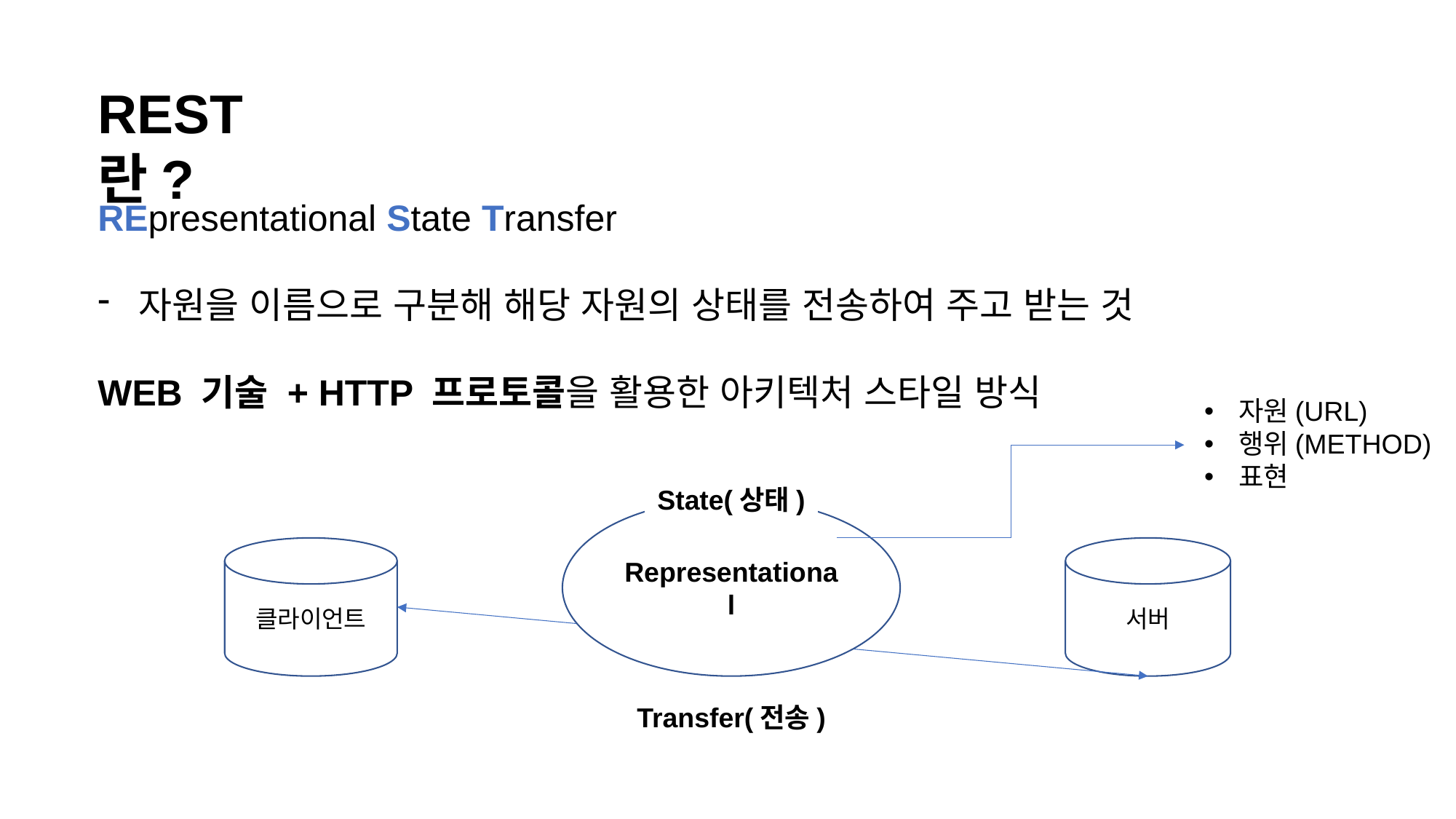

REST란?
REpresentational State Transfer

자원을 이름으로 구분해 해당 자원의 상태를 전송하여 주고 받는 것

WEB 기술 + HTTP 프로토콜을 활용한 아키텍처 스타일 방식
자원(URL)
행위(METHOD)
표현
State(상태)
Representational
클라이언트
서버
Transfer(전송)